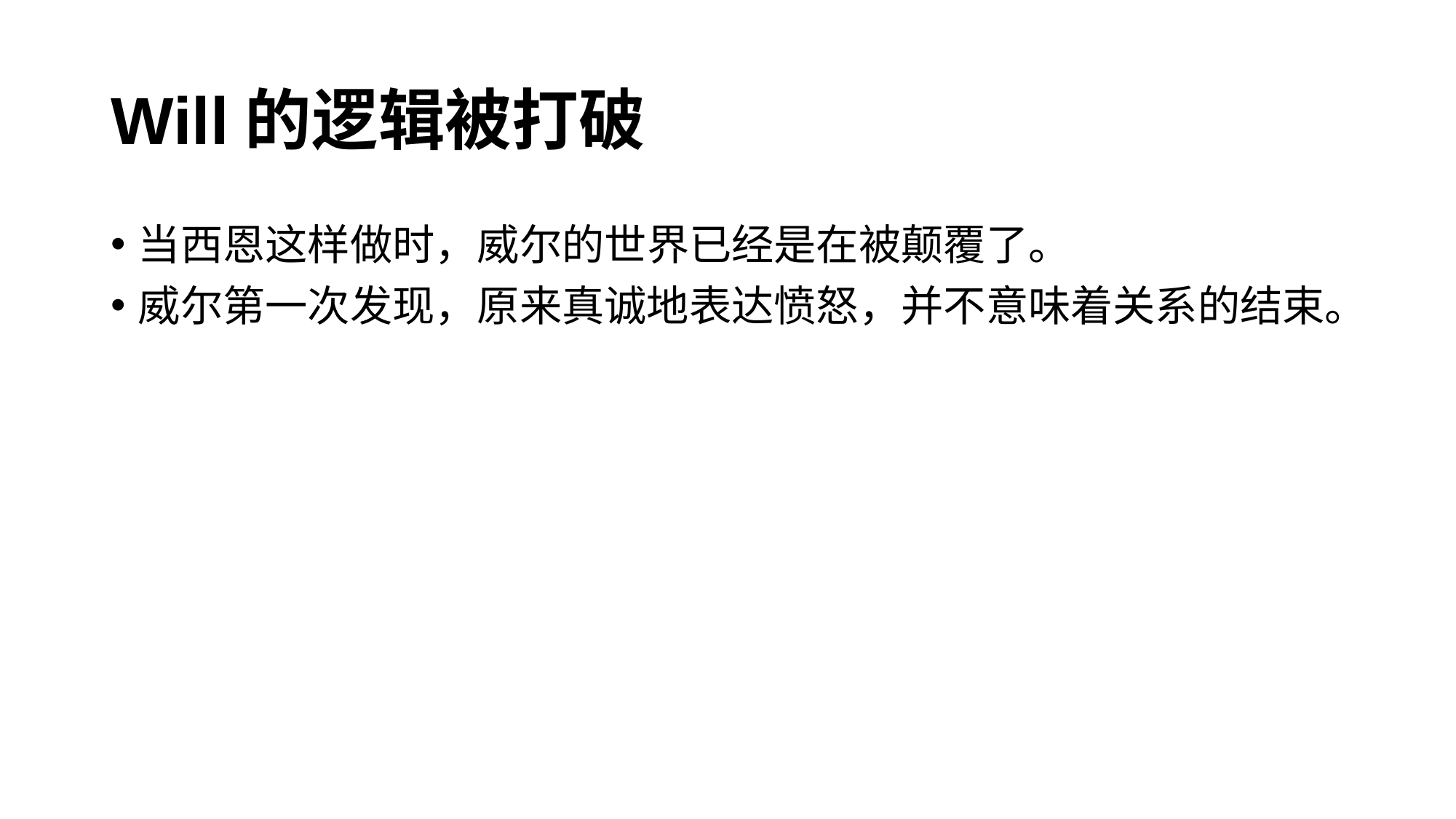

# Will的逻辑被打破
当西恩这样做时，威尔的世界已经是在被颠覆了。
威尔第一次发现，原来真诚地表达愤怒，并不意味着关系的结束。